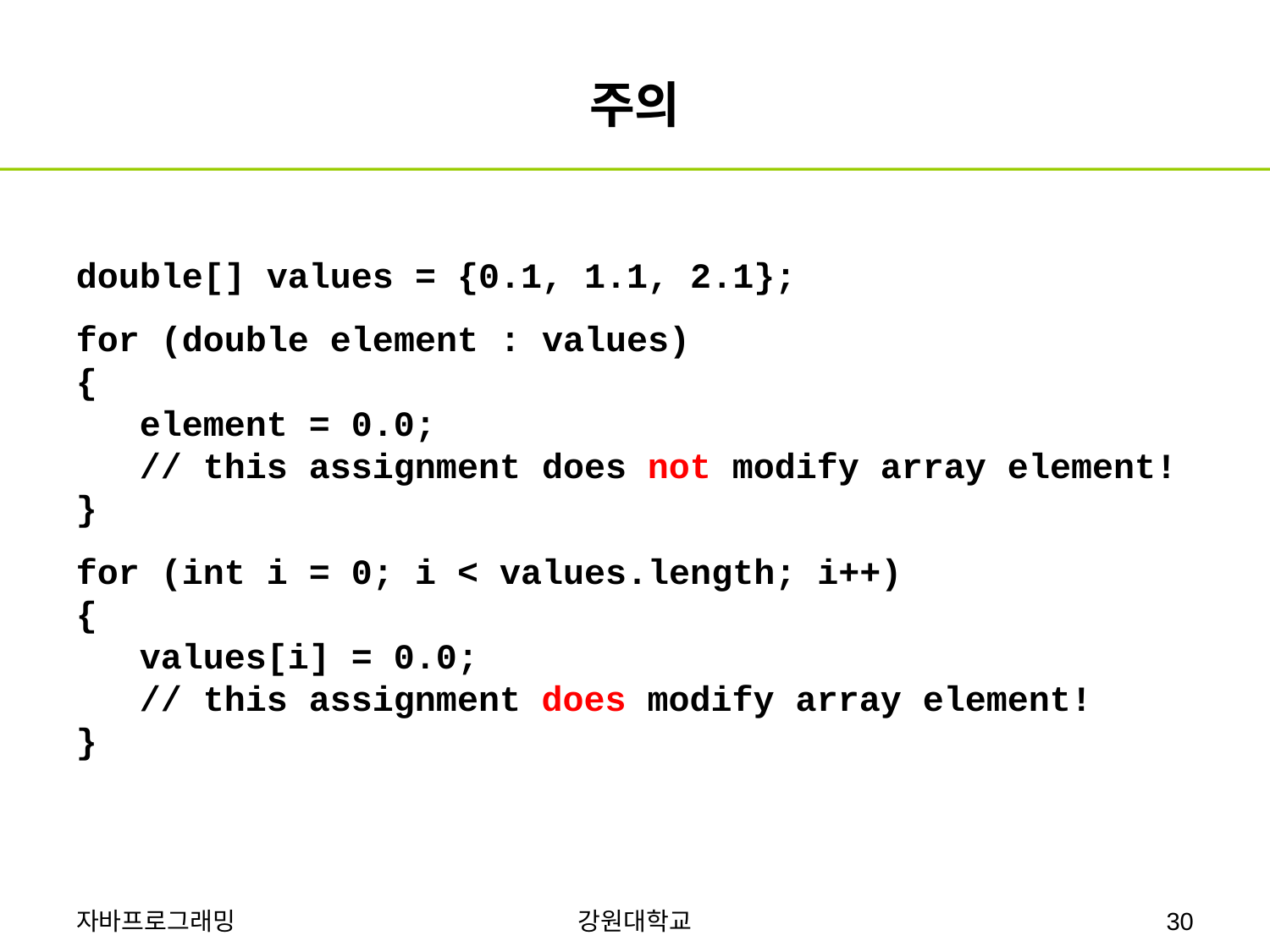

주의

double[] values = {0.1, 1.1, 2.1};
for (double element : values)
{
   element = 0.0;
   // this assignment does not modify array element!
}
for (int i = 0; i < values.length; i++)
{
   values[i] = 0.0;
   // this assignment does modify array element!
}
자바프로그래밍
강원대학교
30